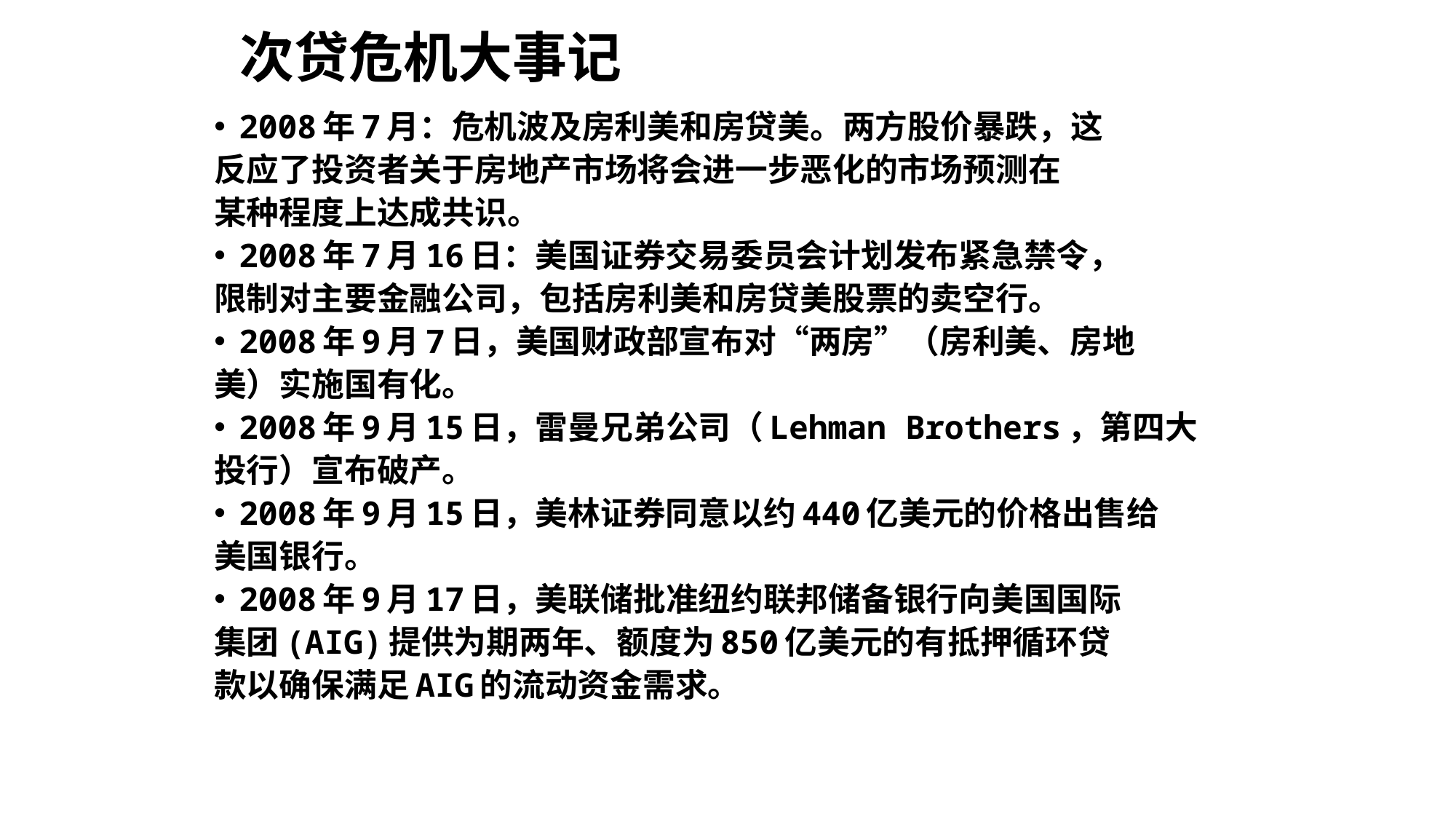

# 次贷危机大事记
2008年7月：危机波及房利美和房贷美。两方股价暴跌，这
反应了投资者关于房地产市场将会进一步恶化的市场预测在
某种程度上达成共识。
2008年7月16日：美国证券交易委员会计划发布紧急禁令，
限制对主要金融公司，包括房利美和房贷美股票的卖空行。
2008年9月7日，美国财政部宣布对“两房”（房利美、房地
美）实施国有化。
2008年9月15日，雷曼兄弟公司（Lehman Brothers，第四大
投行）宣布破产。
2008年9月15日，美林证券同意以约440亿美元的价格出售给
美国银行。
2008年9月17日，美联储批准纽约联邦储备银行向美国国际
集团(AIG)提供为期两年、额度为850亿美元的有抵押循环贷
款以确保满足AIG的流动资金需求。